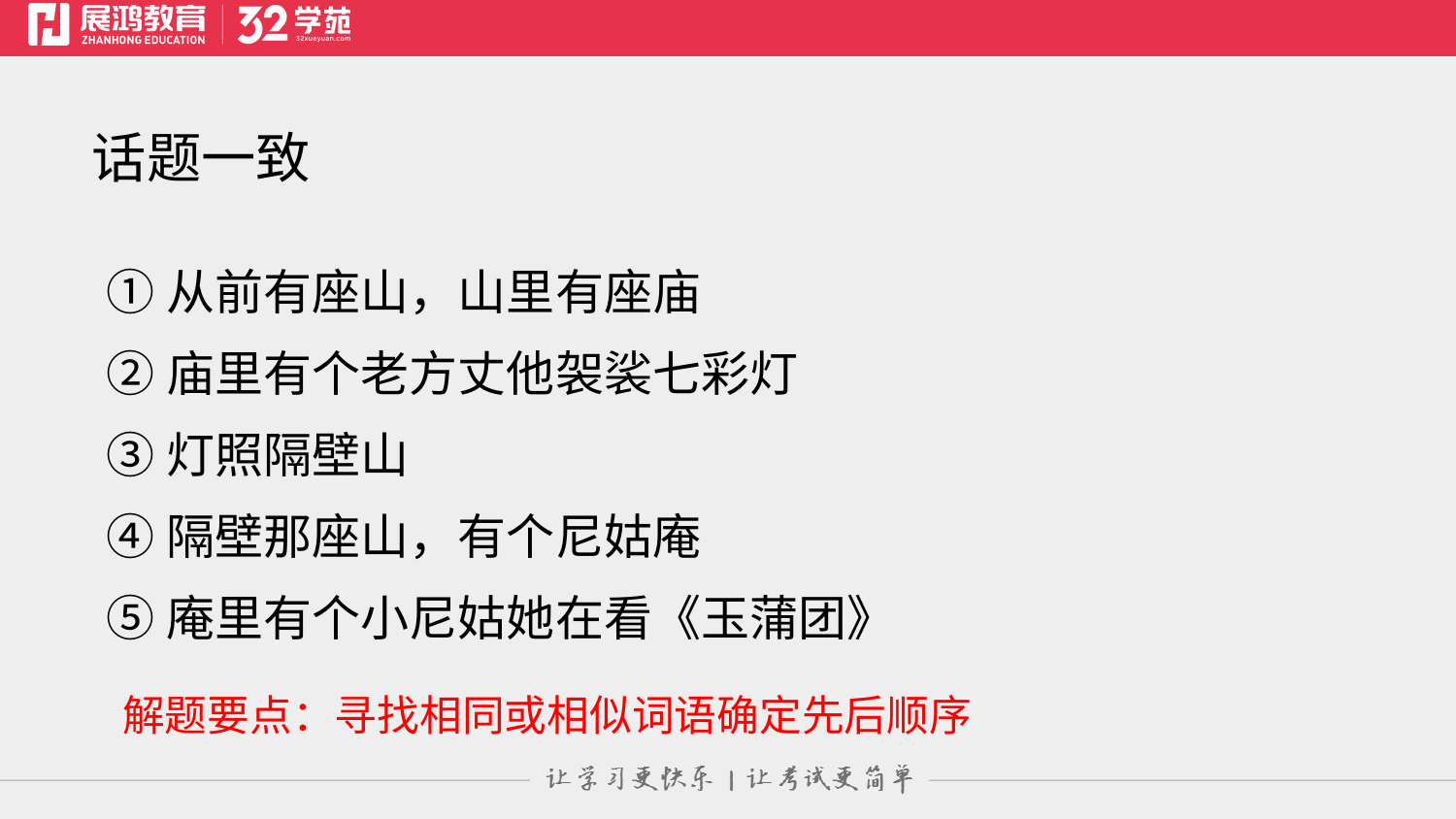

话题一致

①从前有座山，山里有座庙
②庙里有个老方丈他袈裟七彩灯
③灯照隔壁山
④隔壁那座山，有个尼姑庵
⑤庵里有个小尼姑她在看《玉蒲团》
解题要点：寻找相同或相似词语确定先后顺序